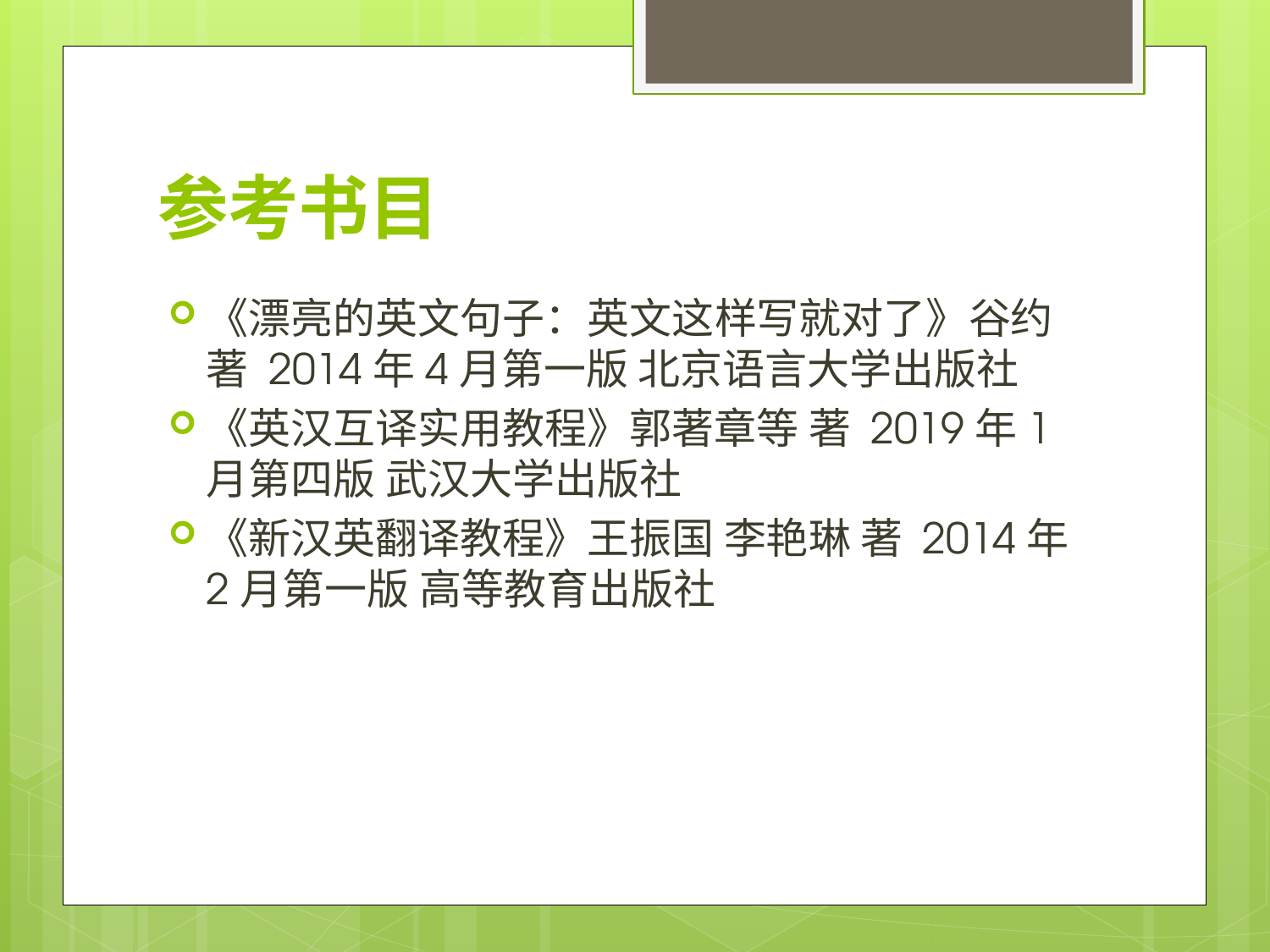

# 参考书目
《漂亮的英文句子：英文这样写就对了》谷约 著 2014年4月第一版 北京语言大学出版社
《英汉互译实用教程》郭著章等 著 2019年1月第四版 武汉大学出版社
《新汉英翻译教程》王振国 李艳琳 著 2014年2月第一版 高等教育出版社